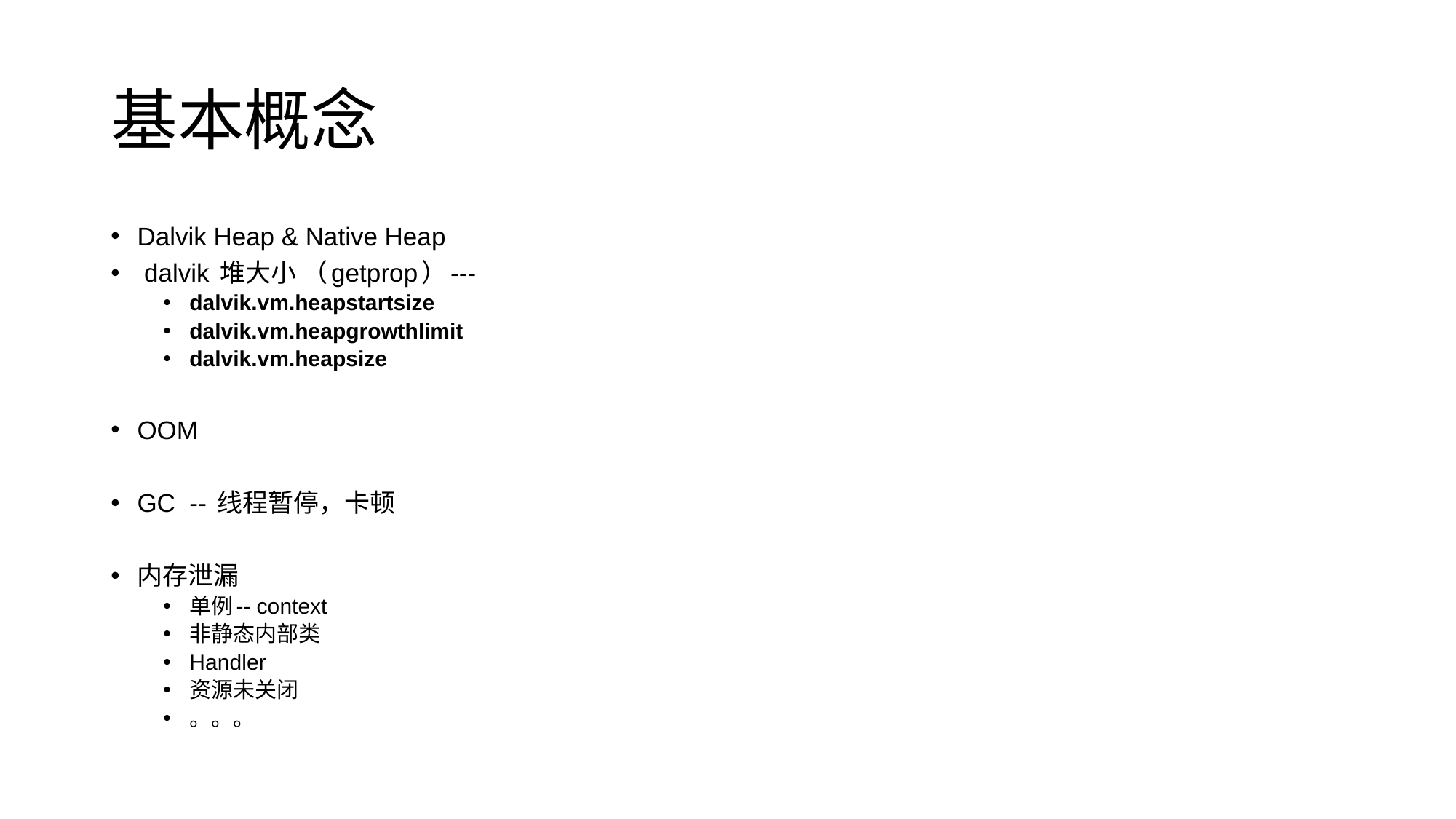

# 基本概念
Dalvik Heap & Native Heap
 dalvik 堆大小 （getprop）---
dalvik.vm.heapstartsize
dalvik.vm.heapgrowthlimit
dalvik.vm.heapsize

OOM

GC  -- 线程暂停，卡顿

内存泄漏
单例-- context
非静态内部类
Handler
资源未关闭
。。。